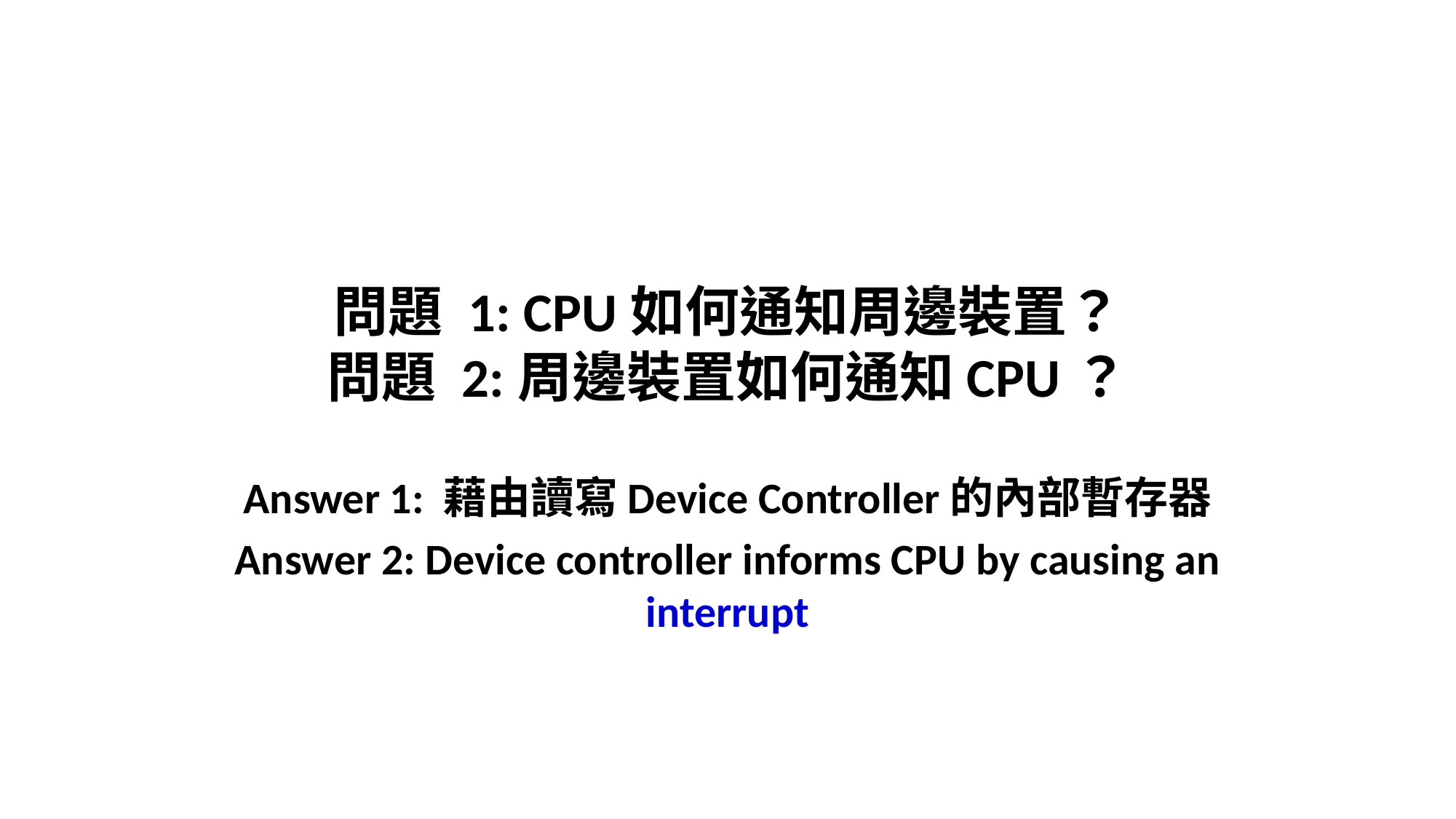

# 問題 1: CPU如何通知周邊裝置？ 問題 2:周邊裝置如何通知CPU？
Answer 1: 藉由讀寫Device Controller的內部暫存器
Answer 2: Device controller informs CPU by causing an interrupt